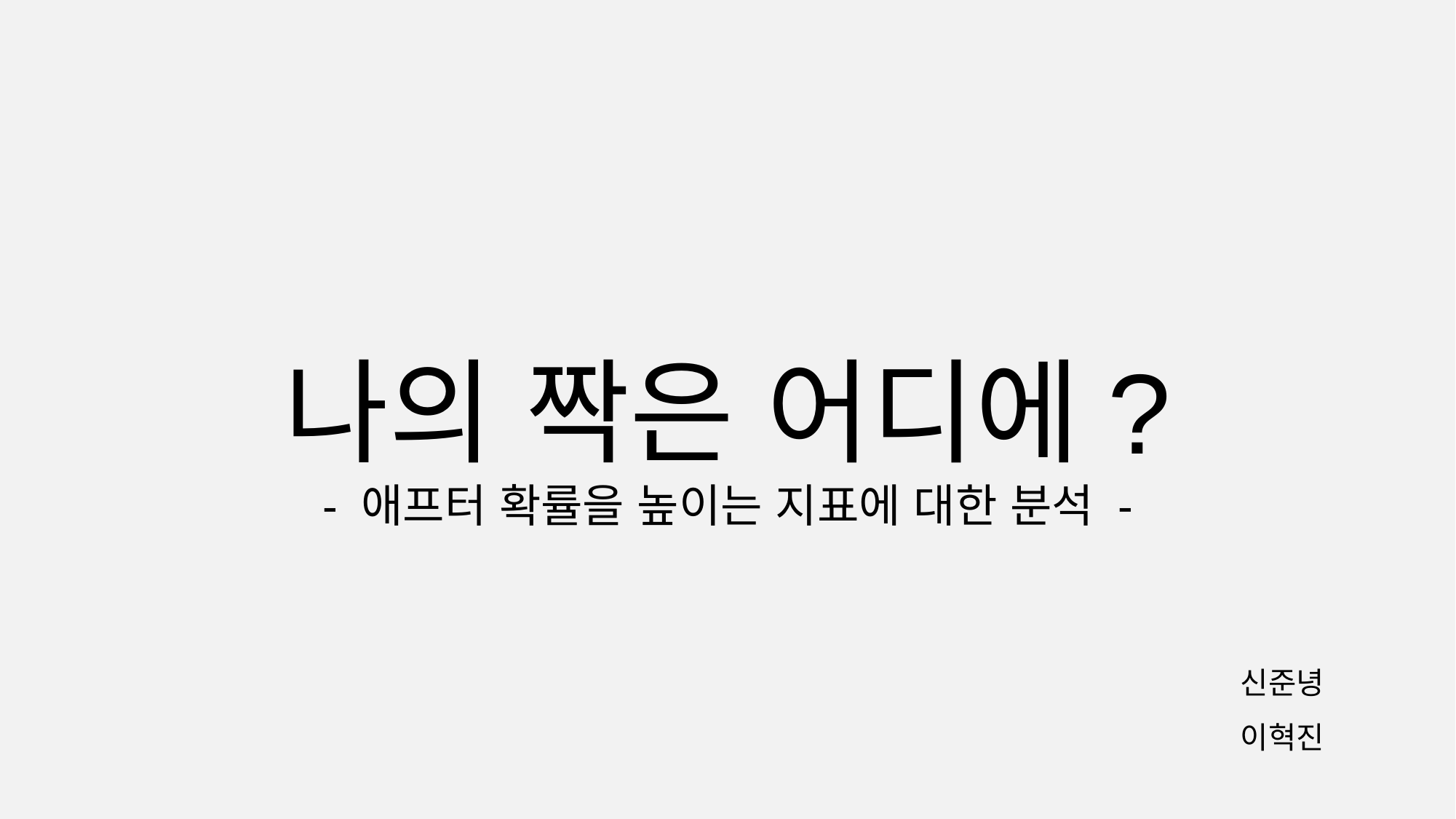

나의 짝은 어디에?
- 애프터 확률을 높이는 지표에 대한 분석 -
신준녕

이혁진